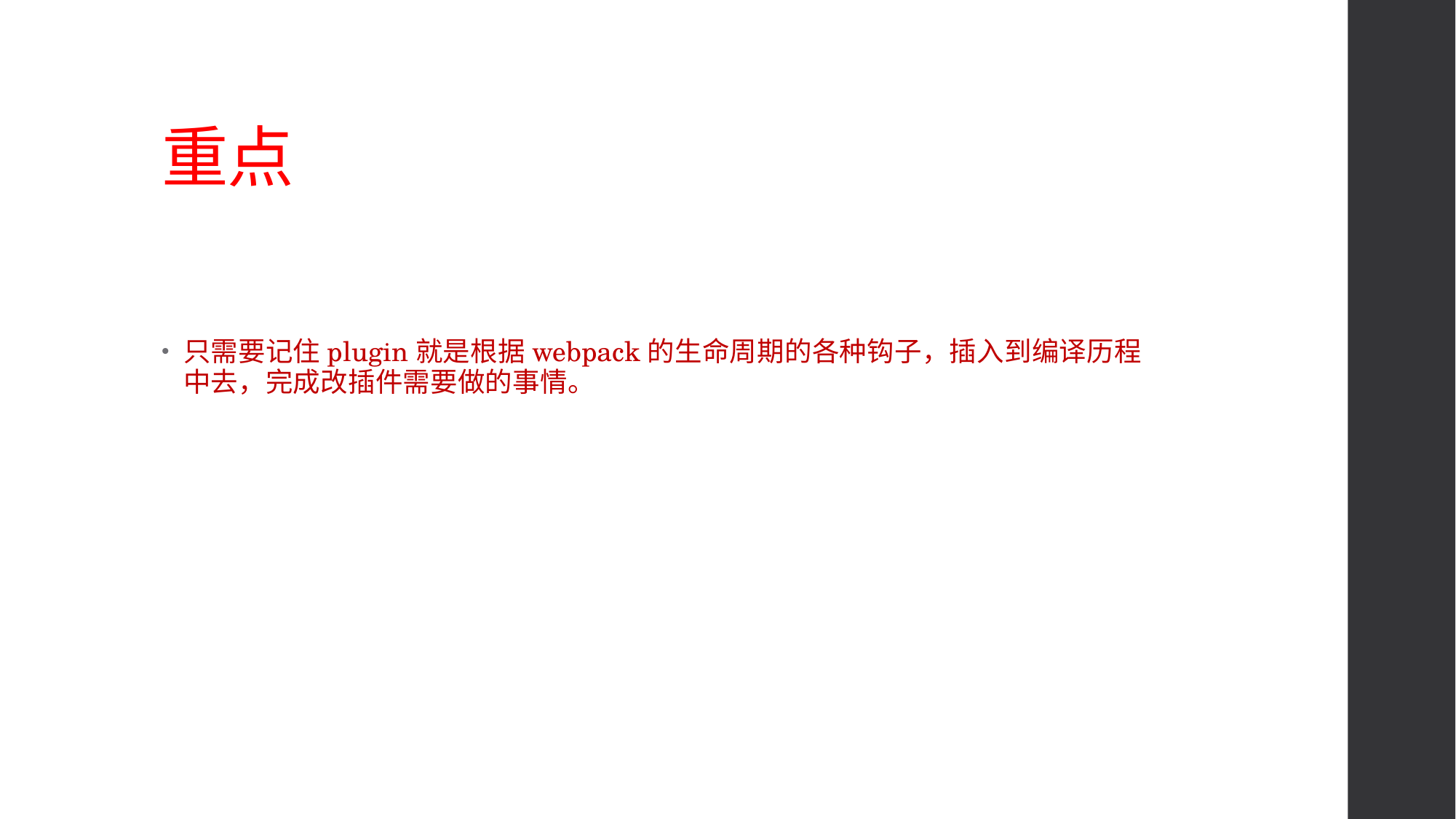

# 重点

只需要记住plugin就是根据webpack的生命周期的各种钩子，插入到编译历程中去，完成改插件需要做的事情。